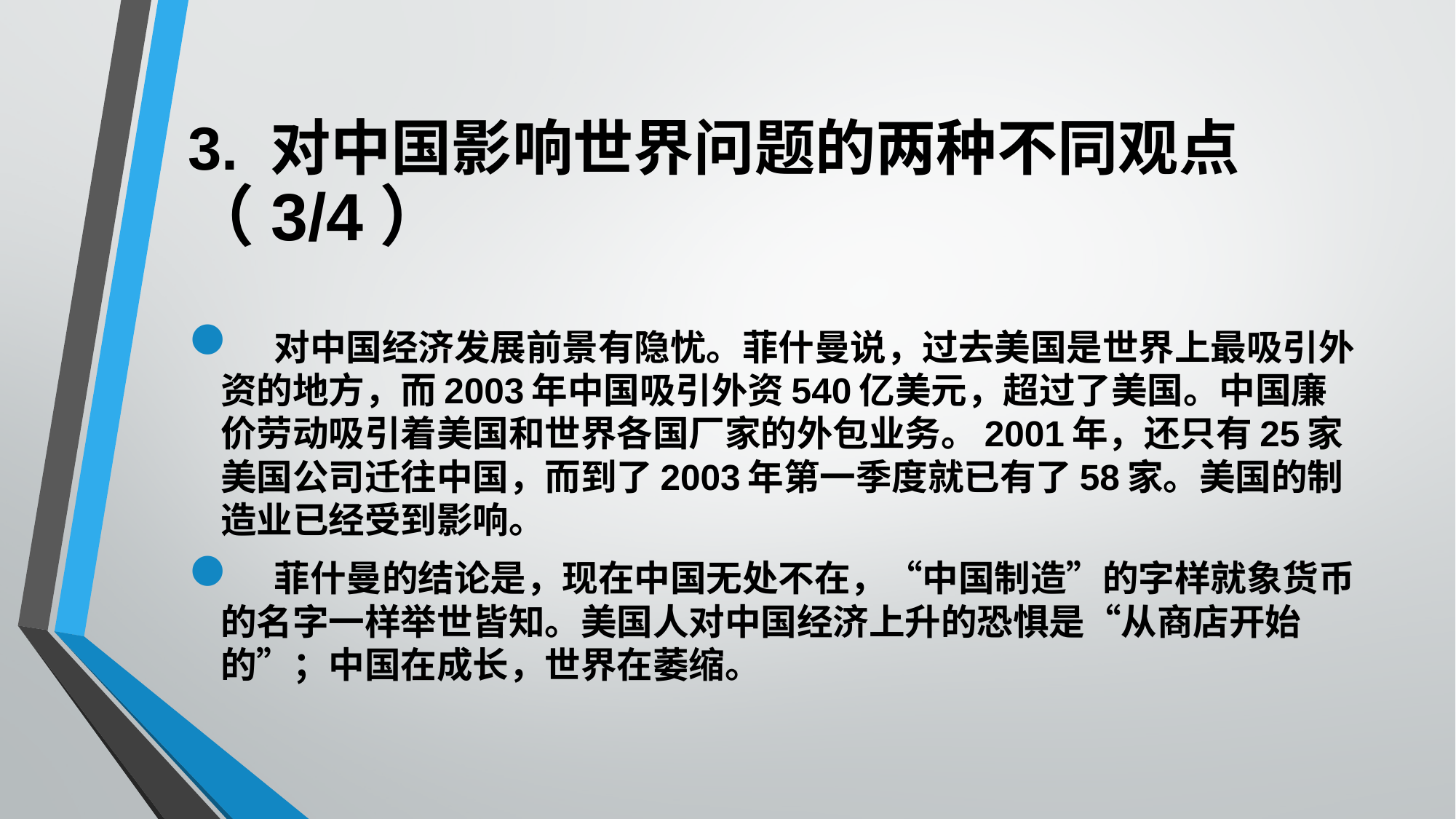

# 3. 对中国影响世界问题的两种不同观点（3/4）
    对中国经济发展前景有隐忧。菲什曼说，过去美国是世界上最吸引外资的地方，而2003年中国吸引外资540亿美元，超过了美国。中国廉价劳动吸引着美国和世界各国厂家的外包业务。2001年，还只有25家美国公司迁往中国，而到了2003年第一季度就已有了58家。美国的制造业已经受到影响。
    菲什曼的结论是，现在中国无处不在，“中国制造”的字样就象货币的名字一样举世皆知。美国人对中国经济上升的恐惧是“从商店开始的”；中国在成长，世界在萎缩。